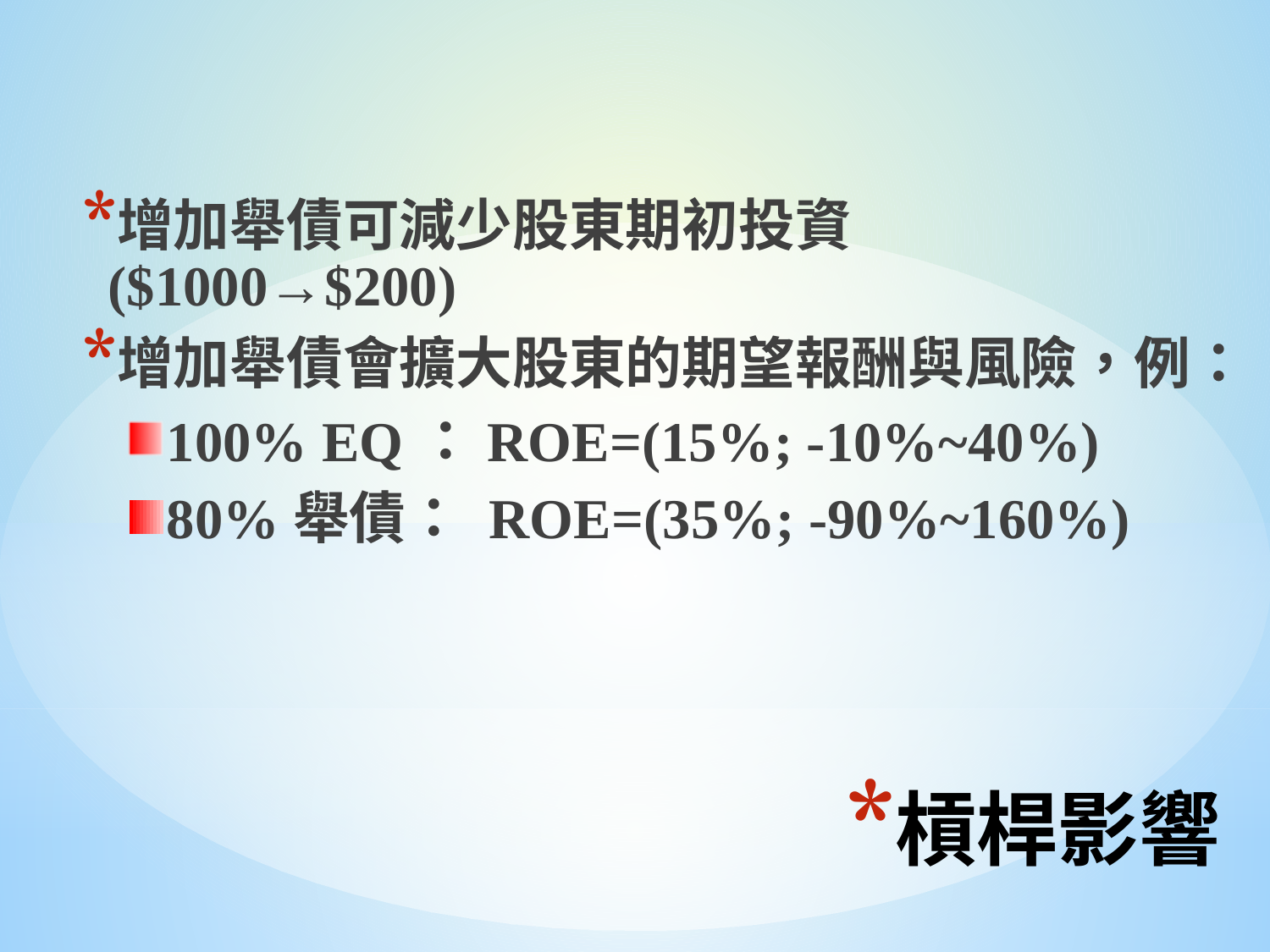

增加舉債可減少股東期初投資($1000→$200)
增加舉債會擴大股東的期望報酬與風險，例：
100% EQ：ROE=(15%; -10%~40%)
80%舉債： ROE=(35%; -90%~160%)

# 槓桿影響